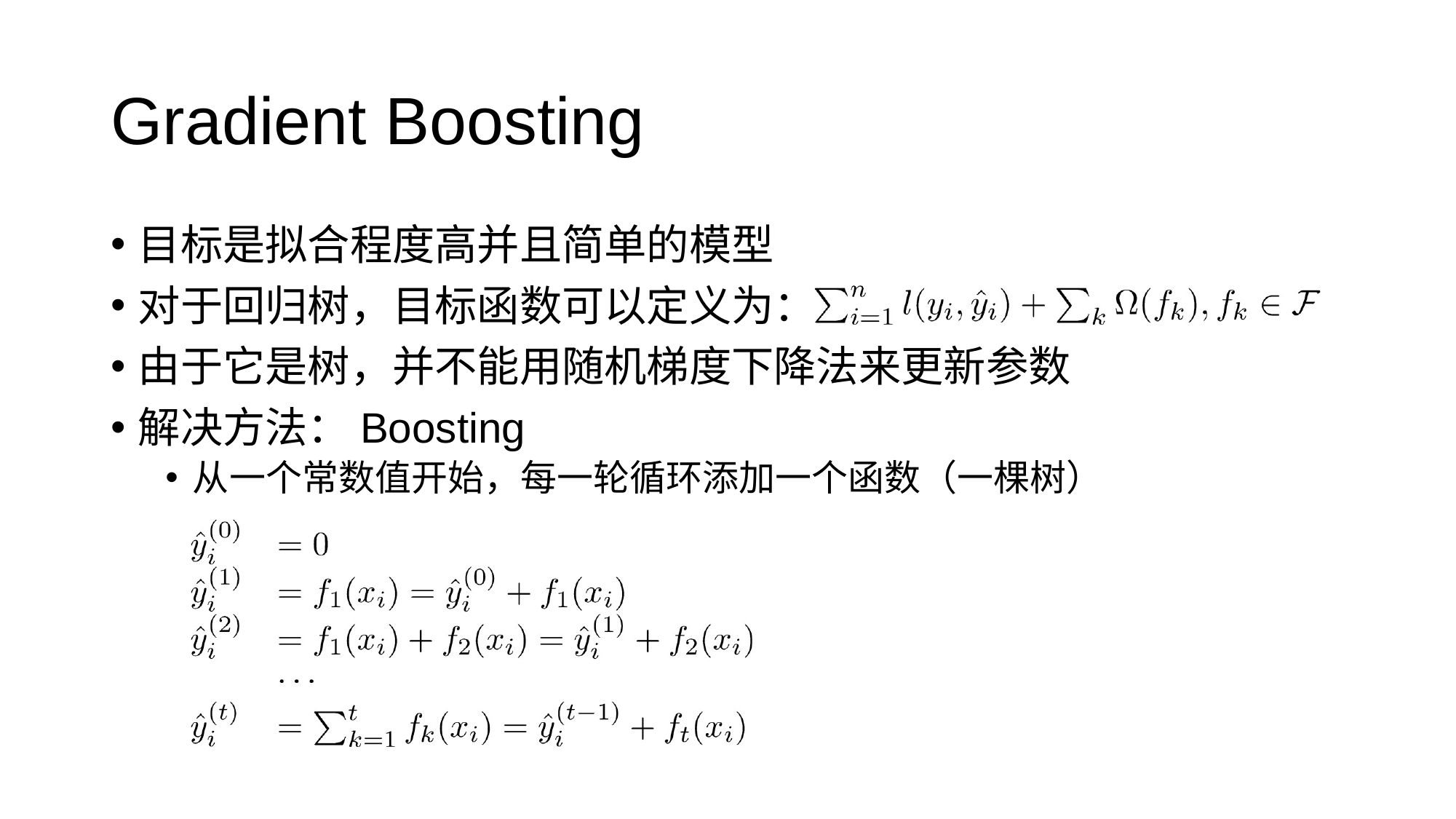

# Gradient Boosting
目标是拟合程度高并且简单的模型
对于回归树，目标函数可以定义为：
由于它是树，并不能用随机梯度下降法来更新参数
解决方法：Boosting
从一个常数值开始，每一轮循环添加一个函数（一棵树）